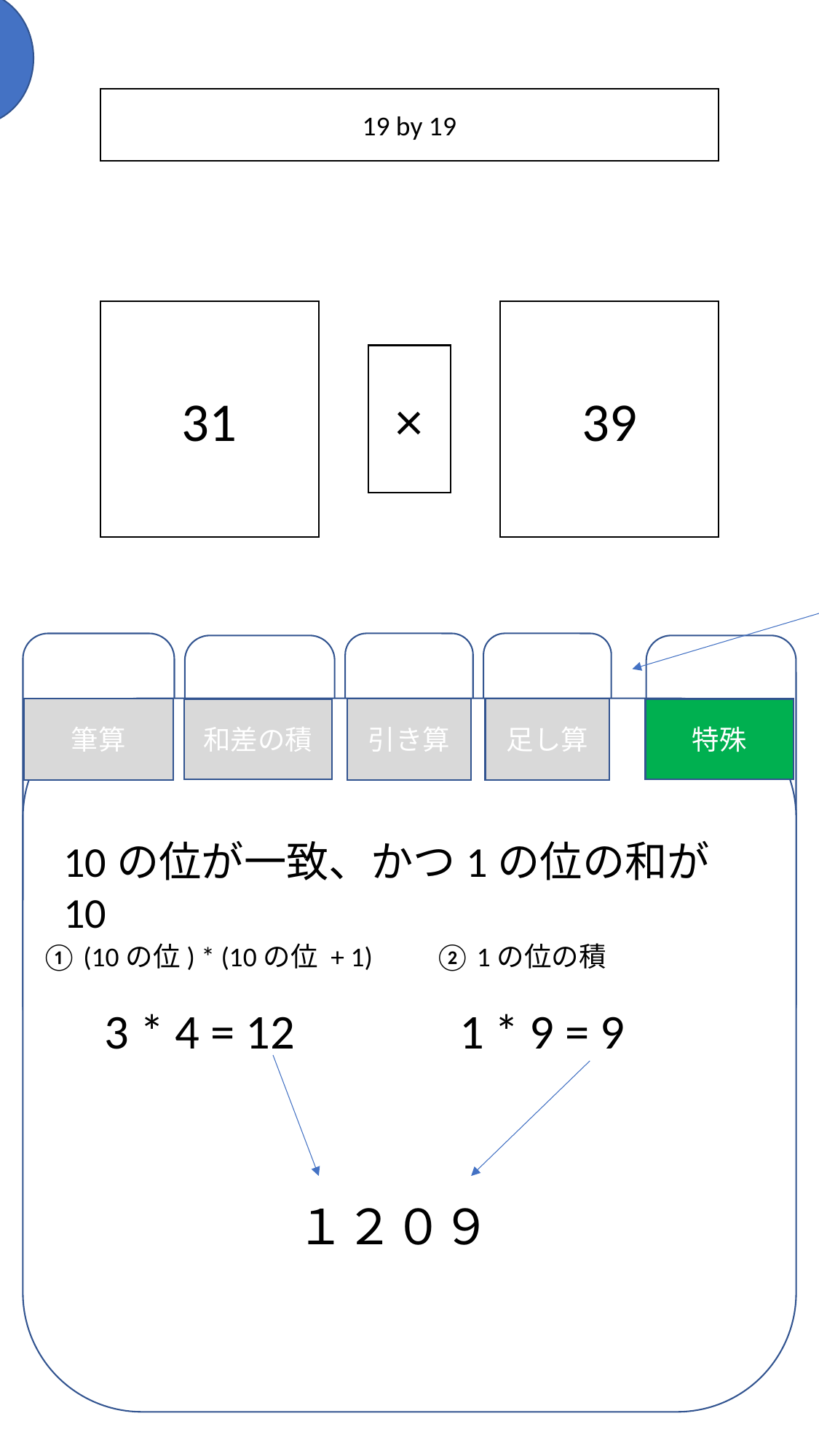

B-1
19 by 19
31
39
×
タブで解説を選択
タブはパターン別に条件一致する分だけ表示

筆算
引き算
足し算
和差の積
特殊
10の位が一致、かつ1の位の和が10
① (10の位) * (10の位 + 1)
② 1の位の積
3 * 4 = 12
1 * 9 = 9
１２０９